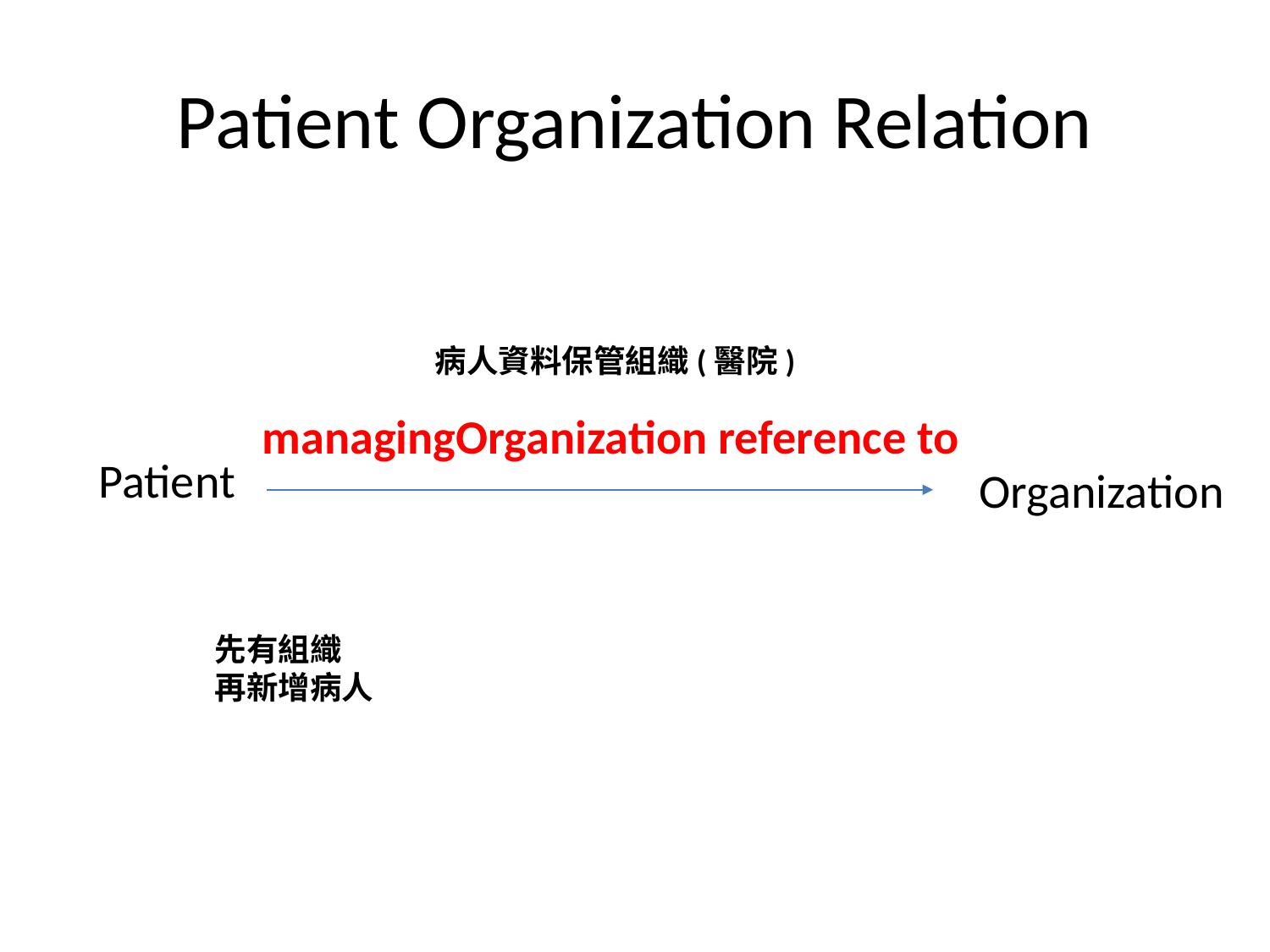

# Patient Organization Relation
病人資料保管組織(醫院)
managingOrganization reference to
Patient
Organization
先有組織
再新增病人